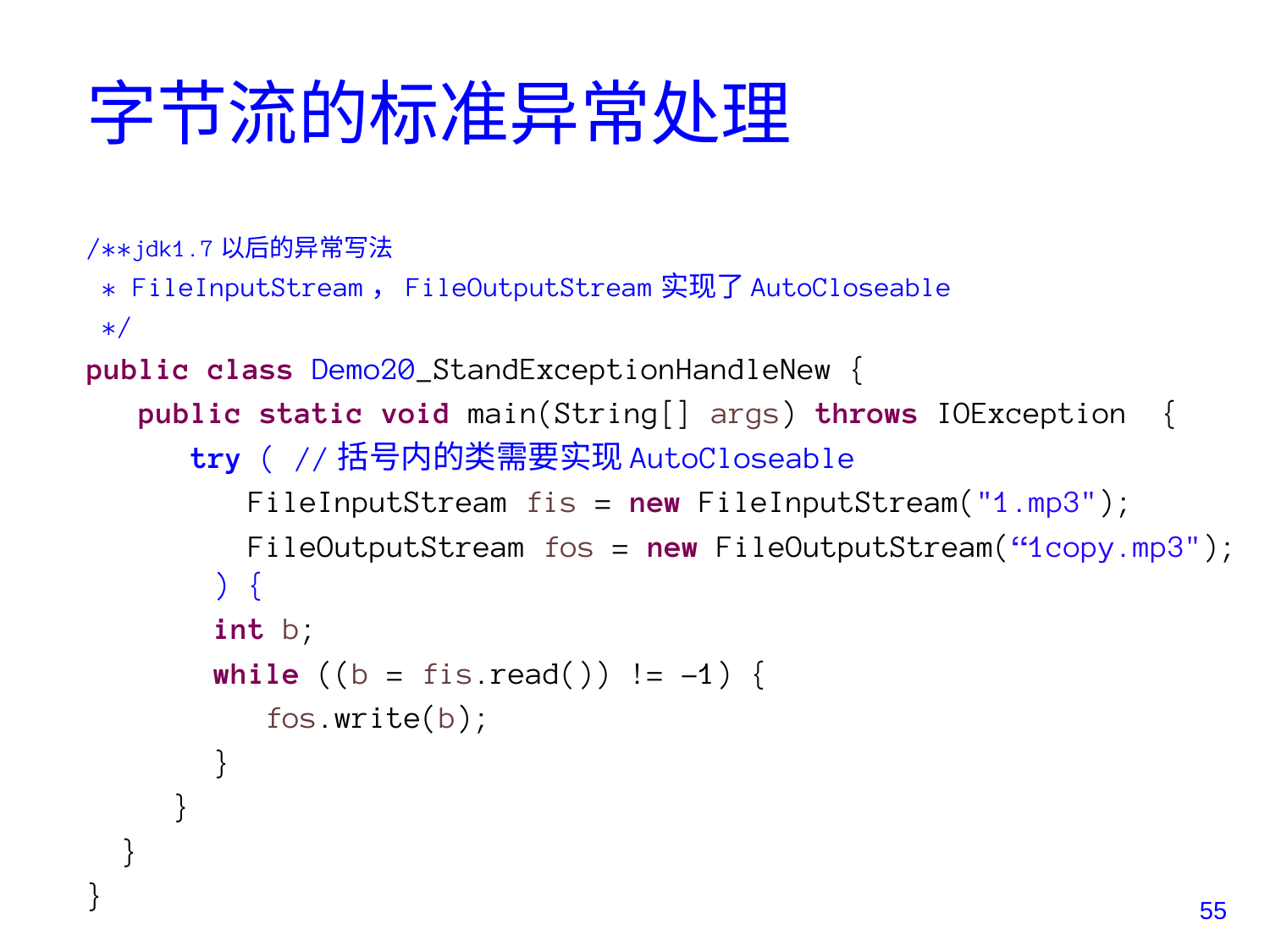

# 字节流的标准异常处理
/**jdk1.7以后的异常写法
 * FileInputStream，FileOutputStream实现了AutoCloseable
 */
public class Demo20_StandExceptionHandleNew {
   public static void main(String[] args) throws IOException  {
      try ( //括号内的类需要实现AutoCloseable
	  FileInputStream fis = new FileInputStream("1.mp3");
	  FileOutputStream fos = new FileOutputStream(“1copy.mp3");	) {
	int b;
	while ((b = fis.read()) != -1) {
	   fos.write(b);
	}
     }
  }
}

55